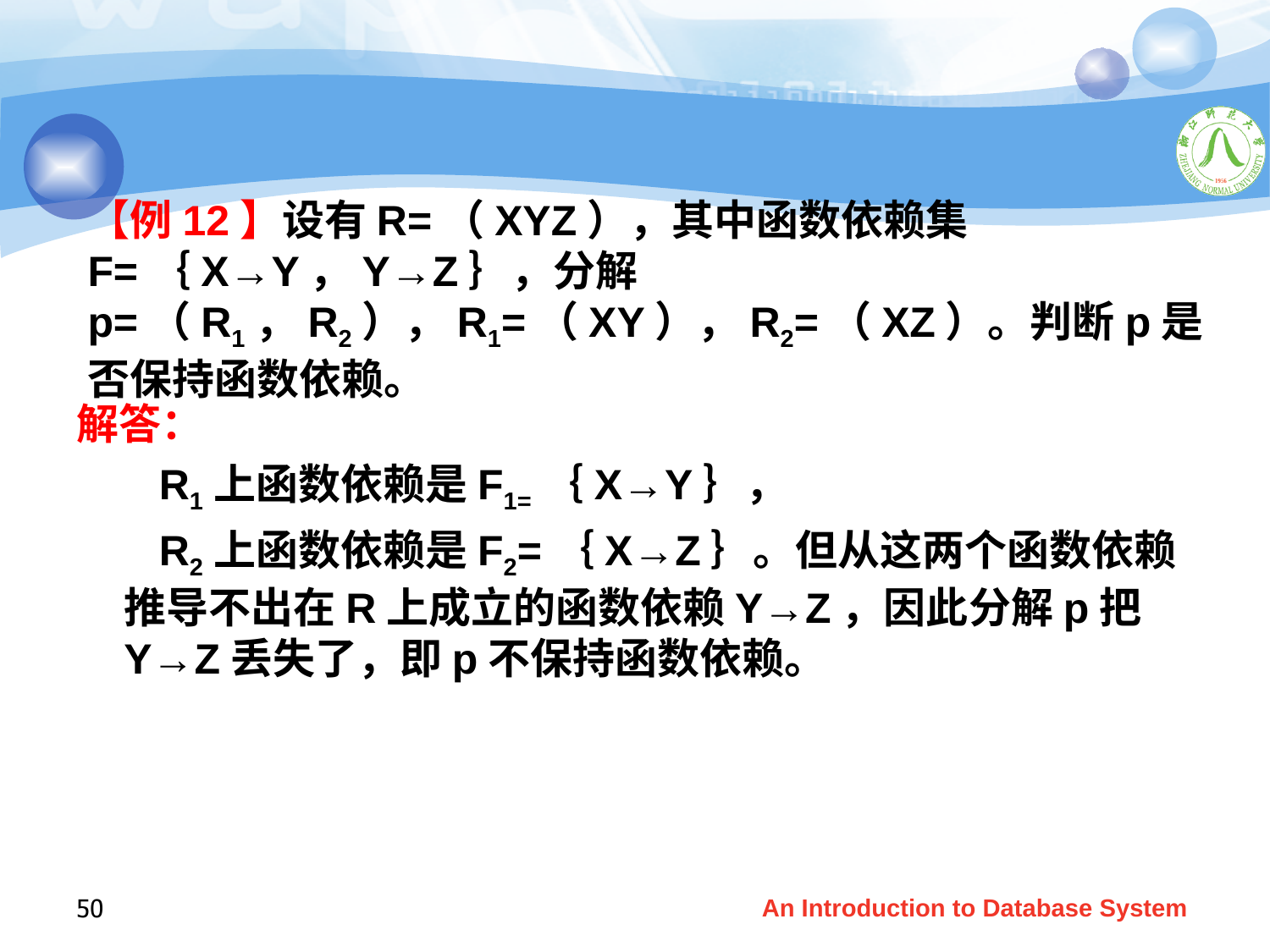

# 【例12】设有R=（XYZ），其中函数依赖集F=｛X→Y，Y→Z｝，分解p=（R1，R2），R1=（XY），R2=（XZ）。判断p是否保持函数依赖。
解答：
       R1上函数依赖是F1=｛X→Y｝，
       R2上函数依赖是F2=｛X→Z｝。但从这两个函数依赖推导不出在R上成立的函数依赖Y→Z，因此分解p把Y→Z丢失了，即p不保持函数依赖。
50
An Introduction to Database System